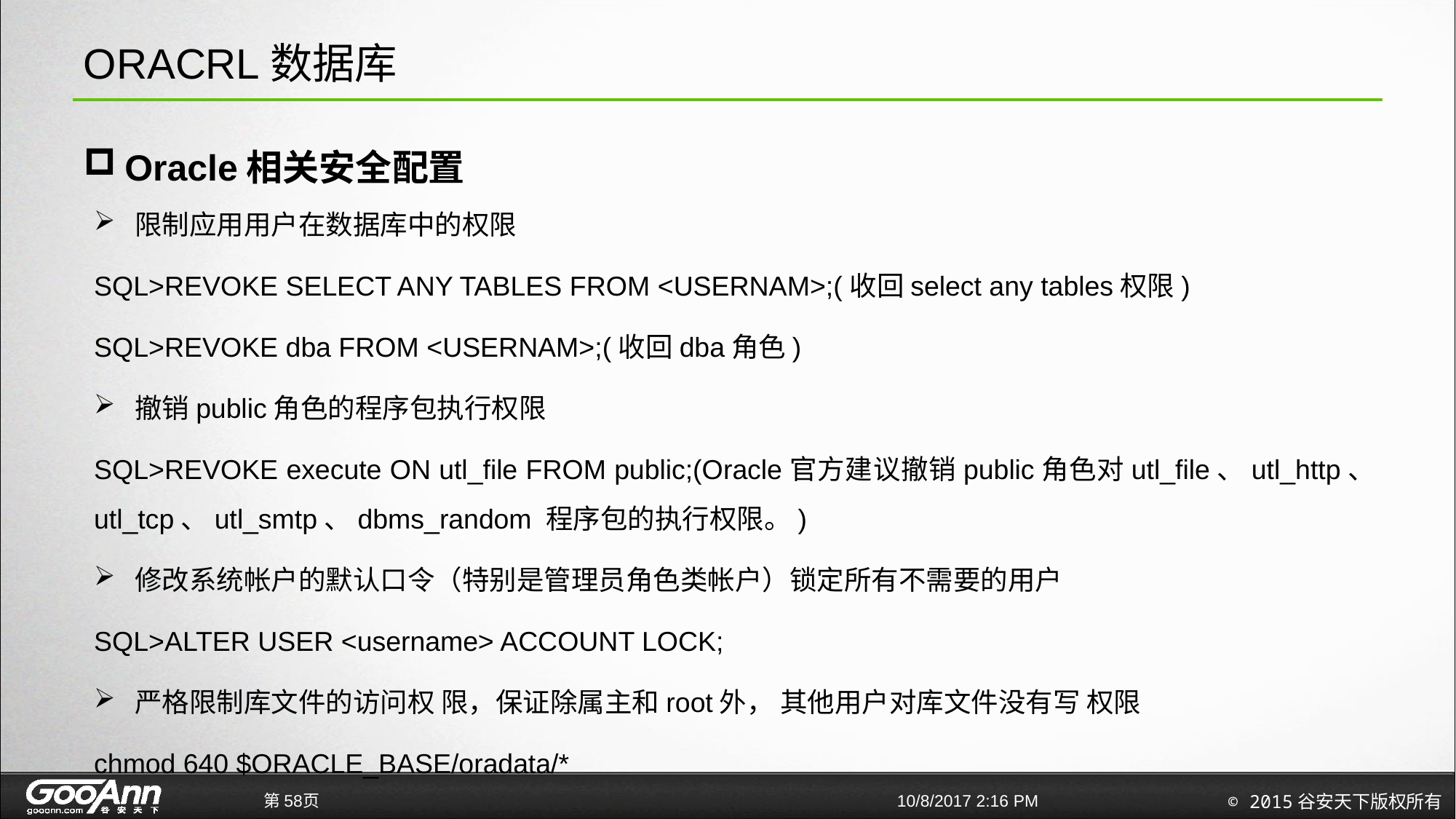

# ORACRL数据库
Oracle相关安全配置
限制应用用户在数据库中的权限
SQL>REVOKE SELECT ANY TABLES FROM <USERNAM>;(收回select any tables权限)
SQL>REVOKE dba FROM <USERNAM>;(收回dba角色)
撤销public角色的程序包执行权限
SQL>REVOKE execute ON utl_file FROM public;(Oracle官方建议撤销public角色对utl_file、utl_http、utl_tcp、utl_smtp、dbms_random 程序包的执行权限。)
修改系统帐户的默认口令（特别是管理员角色类帐户）锁定所有不需要的用户
SQL>ALTER USER <username> ACCOUNT LOCK;
严格限制库文件的访问权 限，保证除属主和root外， 其他用户对库文件没有写 权限
chmod 640 $ORACLE_BASE/oradata/*